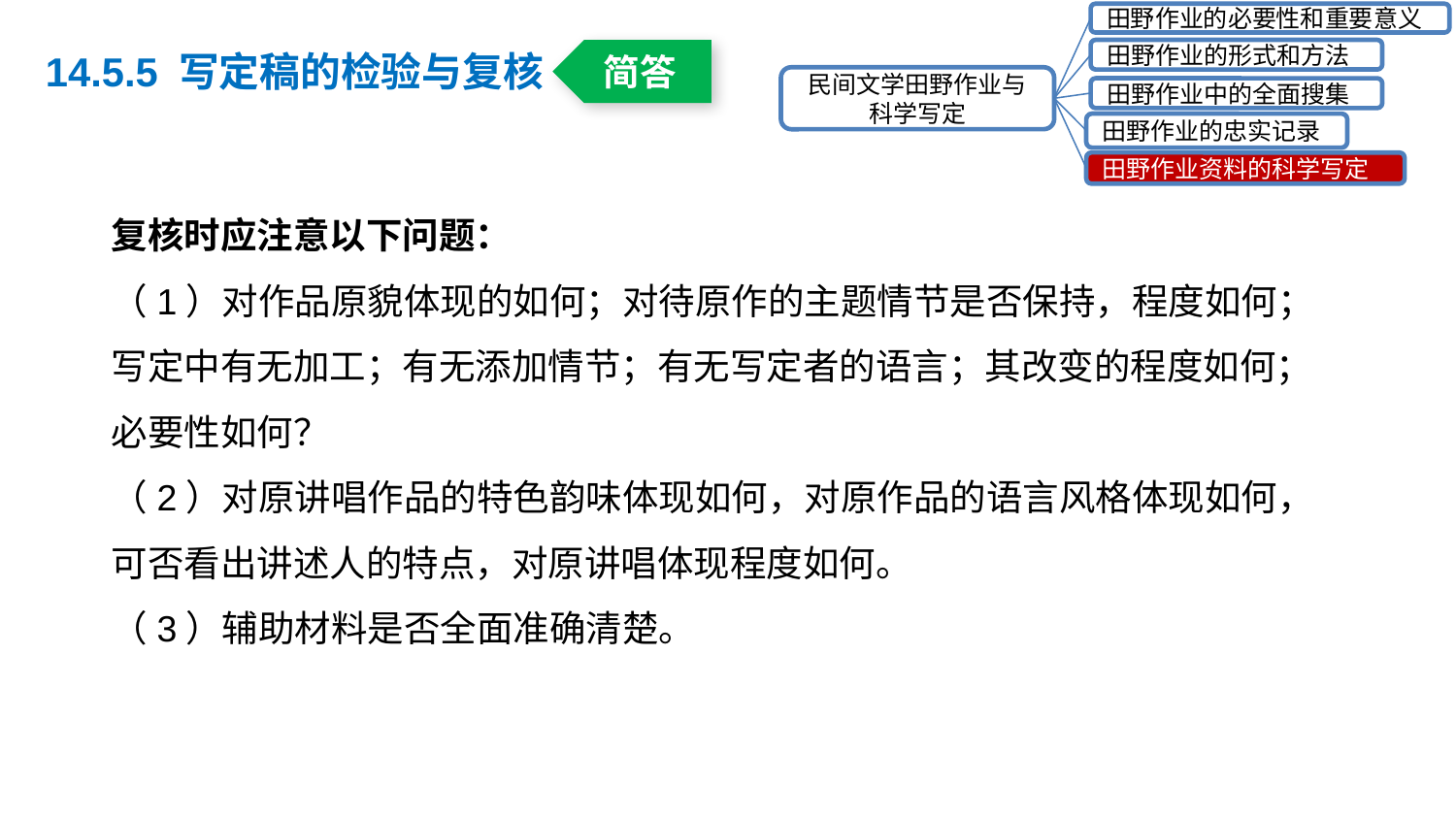

田野作业的必要性和重要意义
田野作业的形式和方法
民间文学田野作业与科学写定
田野作业中的全面搜集
田野作业的忠实记录
田野作业资料的科学写定
14.5.5 写定稿的检验与复核
简答
复核时应注意以下问题：
（1）对作品原貌体现的如何；对待原作的主题情节是否保持，程度如何；写定中有无加工；有无添加情节；有无写定者的语言；其改变的程度如何；必要性如何？
（2）对原讲唱作品的特色韵味体现如何，对原作品的语言风格体现如何，可否看出讲述人的特点，对原讲唱体现程度如何。
（3）辅助材料是否全面准确清楚。